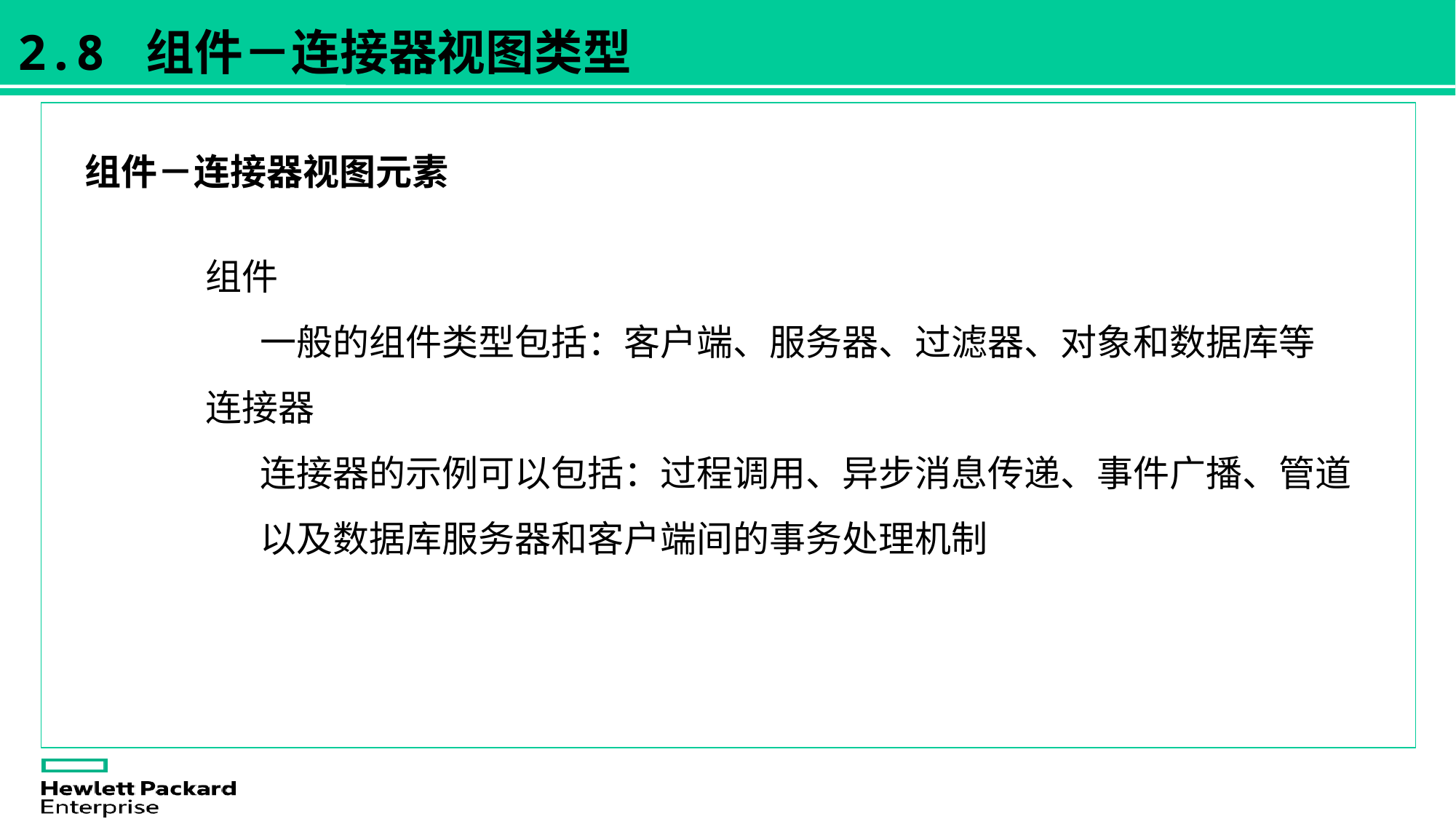

2.8 组件－连接器视图类型

组件－连接器视图元素
组件
一般的组件类型包括：客户端、服务器、过滤器、对象和数据库等
连接器
连接器的示例可以包括：过程调用、异步消息传递、事件广播、管道以及数据库服务器和客户端间的事务处理机制